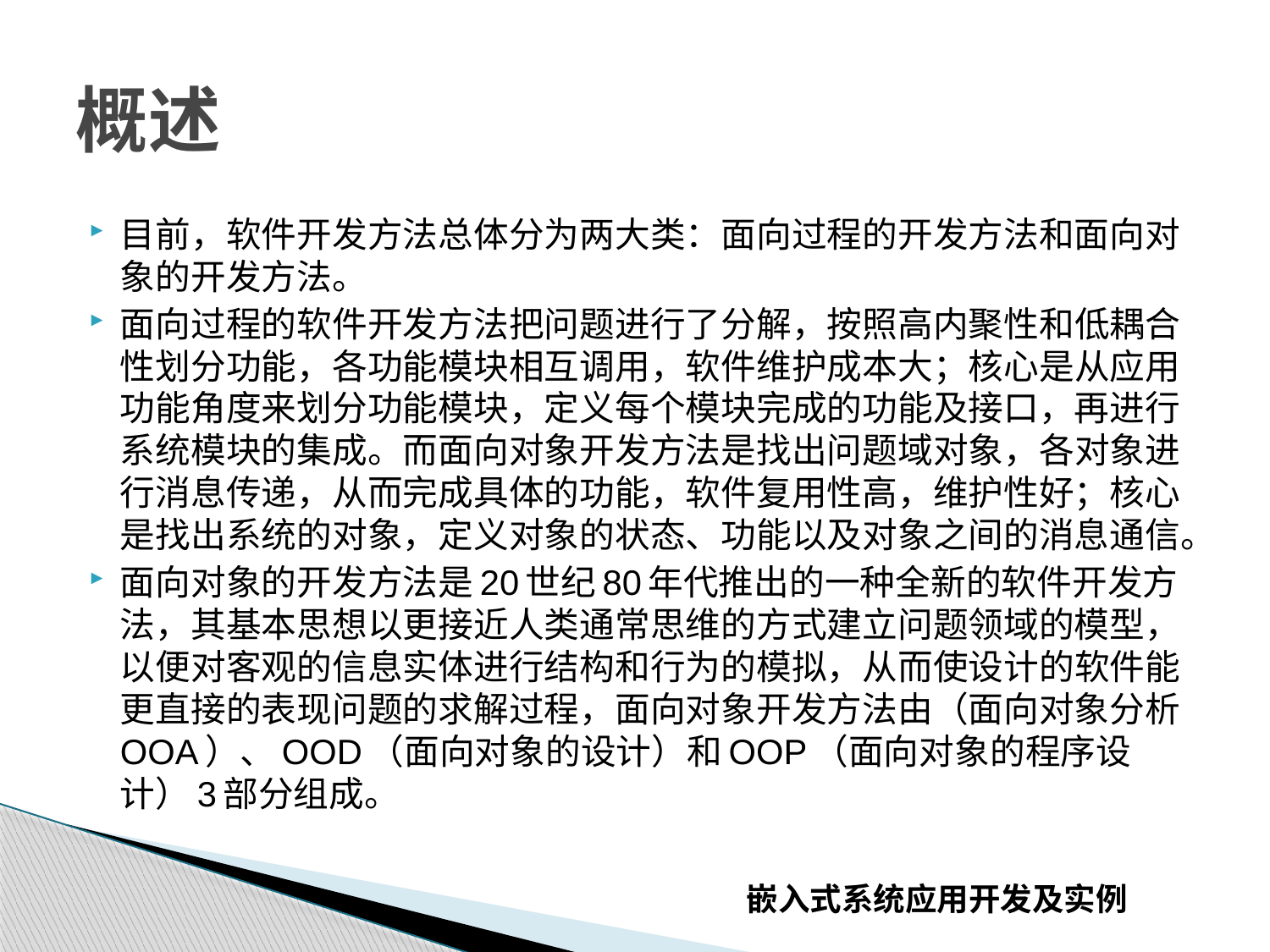

# 概述
目前，软件开发方法总体分为两大类：面向过程的开发方法和面向对象的开发方法。
面向过程的软件开发方法把问题进行了分解，按照高内聚性和低耦合性划分功能，各功能模块相互调用，软件维护成本大；核心是从应用功能角度来划分功能模块，定义每个模块完成的功能及接口，再进行系统模块的集成。而面向对象开发方法是找出问题域对象，各对象进行消息传递，从而完成具体的功能，软件复用性高，维护性好；核心是找出系统的对象，定义对象的状态、功能以及对象之间的消息通信。
面向对象的开发方法是20世纪80年代推出的一种全新的软件开发方法，其基本思想以更接近人类通常思维的方式建立问题领域的模型，以便对客观的信息实体进行结构和行为的模拟，从而使设计的软件能更直接的表现问题的求解过程，面向对象开发方法由（面向对象分析OOA）、OOD（面向对象的设计）和OOP（面向对象的程序设计）3部分组成。
嵌入式系统应用开发及实例